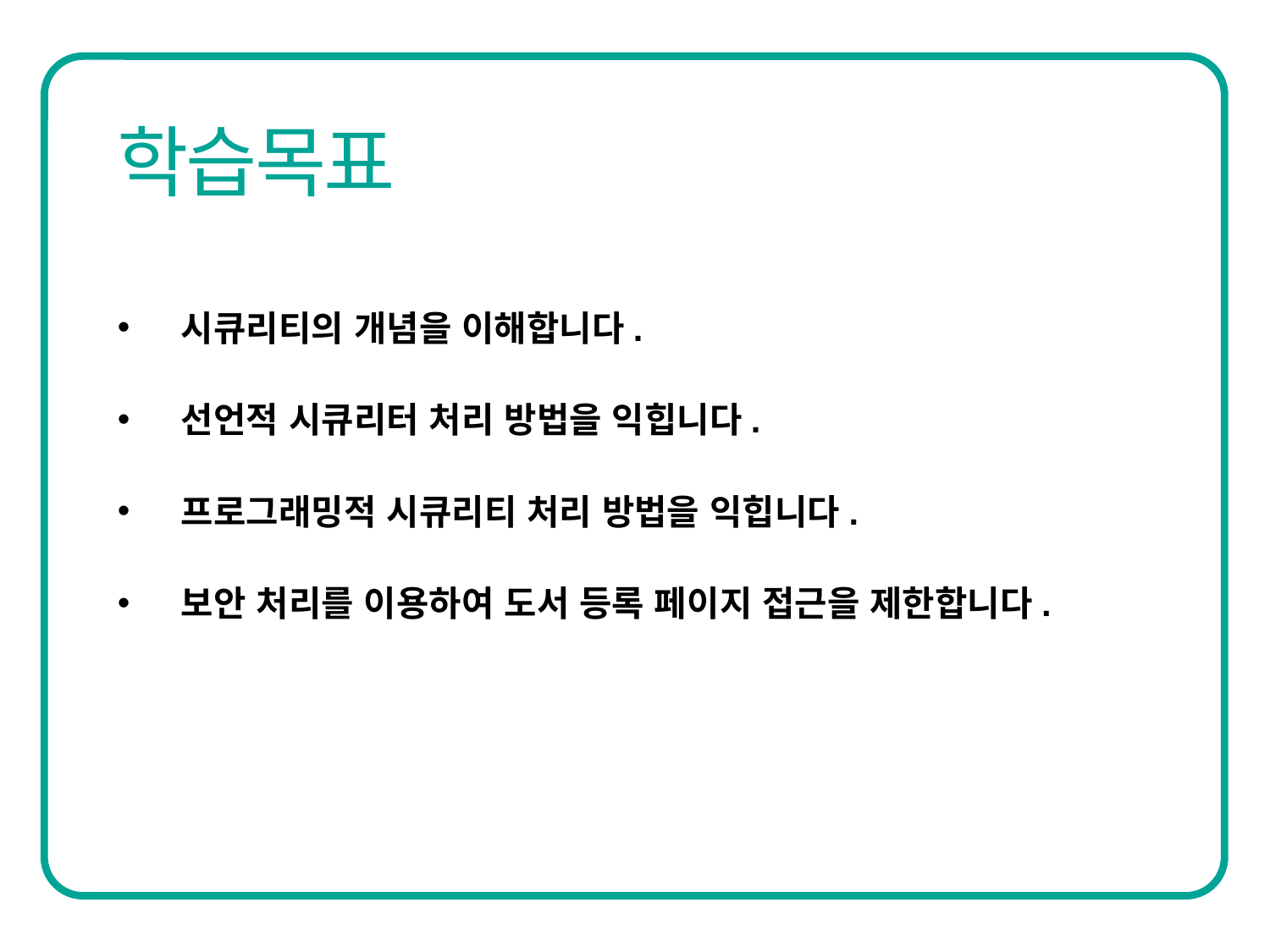

시큐리티의 개념을 이해합니다.
선언적 시큐리터 처리 방법을 익힙니다.
프로그래밍적 시큐리티 처리 방법을 익힙니다.
보안 처리를 이용하여 도서 등록 페이지 접근을 제한합니다.